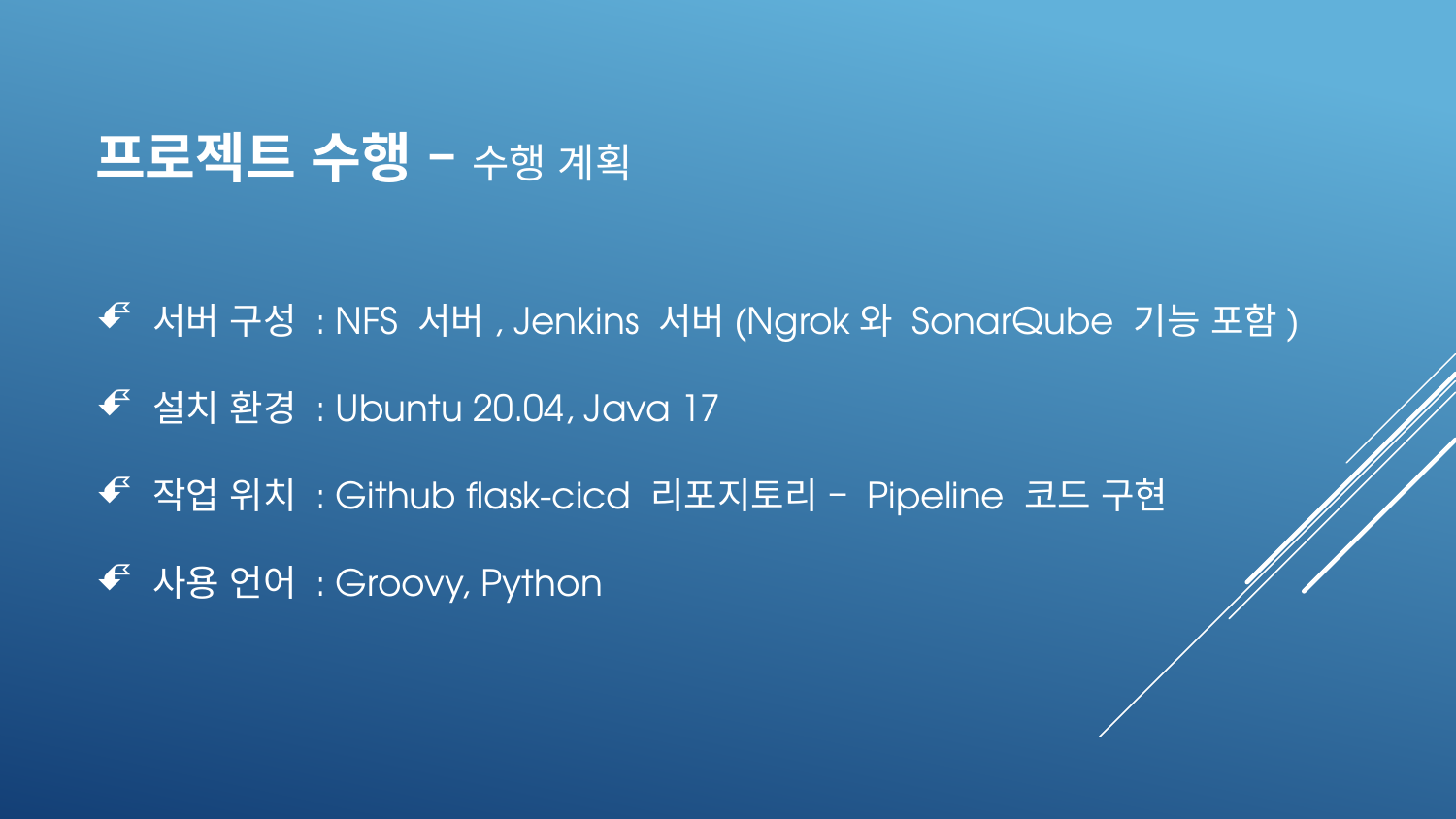

# 프로젝트 수행 – 수행 계획
서버 구성 : NFS 서버, Jenkins 서버(Ngrok와 SonarQube 기능 포함)

설치 환경 : Ubuntu 20.04, Java 17

작업 위치 : Github flask-cicd 리포지토리 – Pipeline 코드 구현

사용 언어 : Groovy, Python